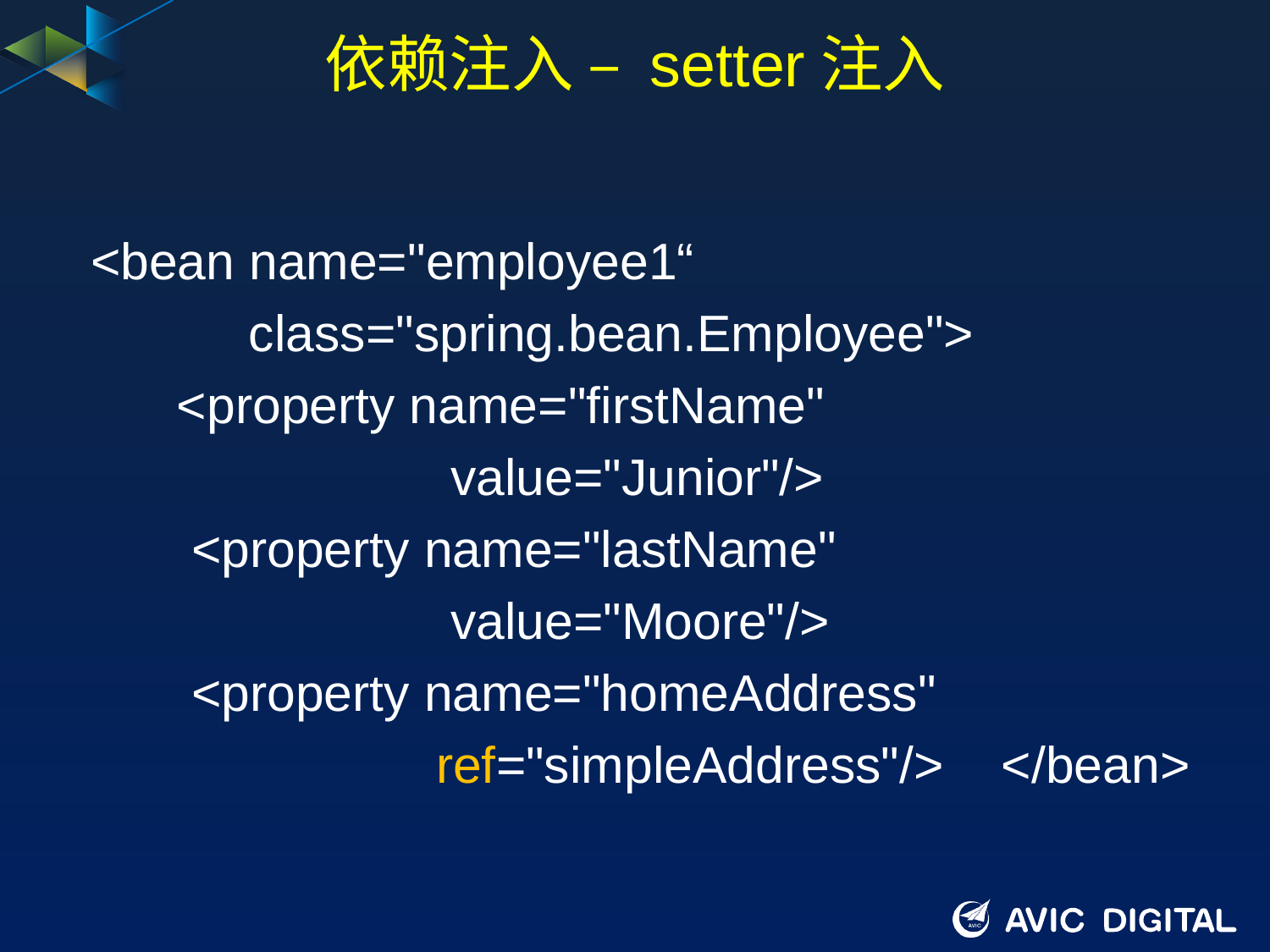

# 依赖注入 – setter注入
 <bean name="employee1“
            class="spring.bean.Employee">
       <property name="firstName"
                          value="Junior"/>
        <property name="lastName"
                          value="Moore"/>
        <property name="homeAddress"
                         ref="simpleAddress"/>    </bean>